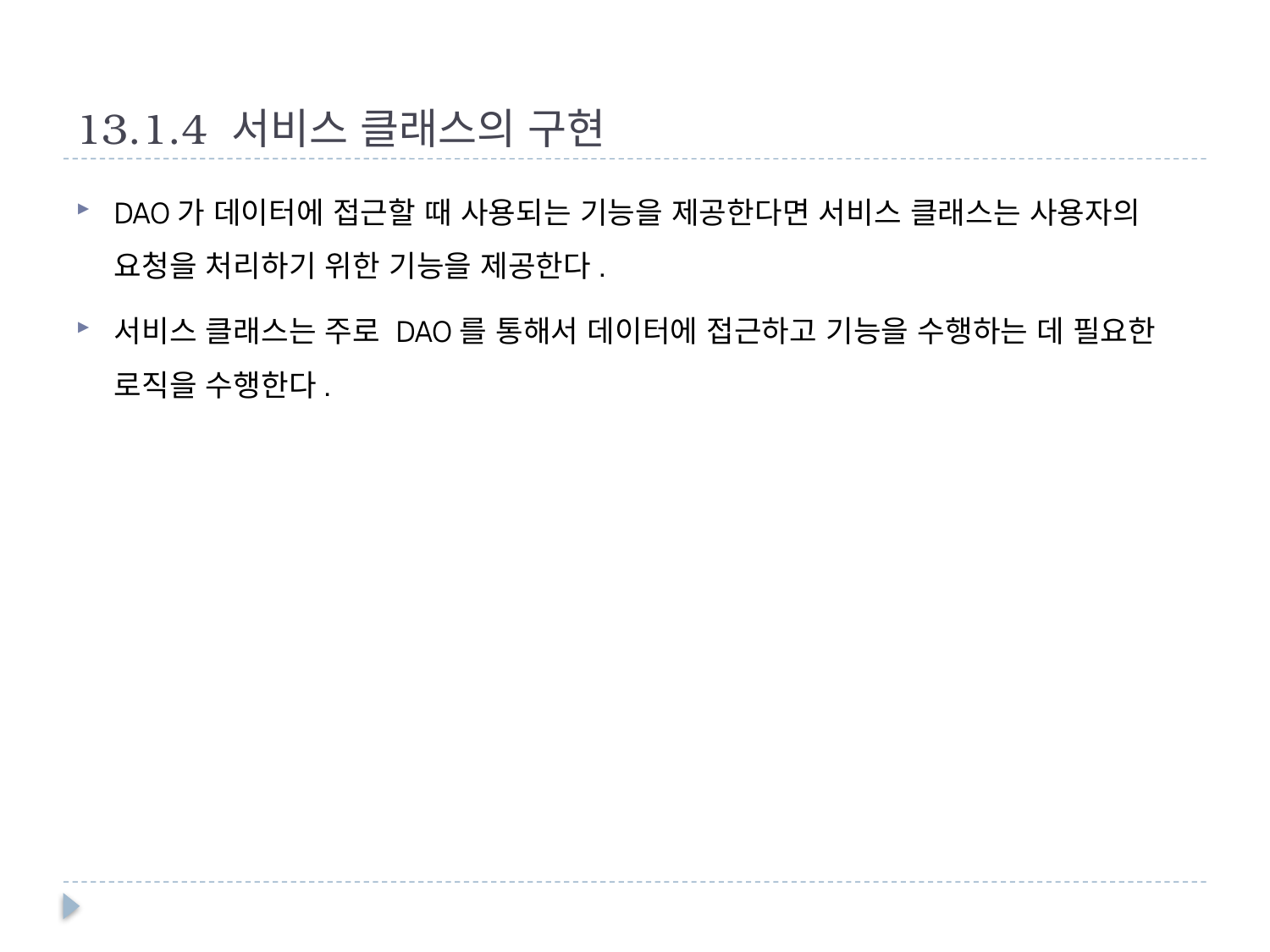

# 13.1.4 서비스 클래스의 구현
DAO가 데이터에 접근할 때 사용되는 기능을 제공한다면 서비스 클래스는 사용자의 요청을 처리하기 위한 기능을 제공한다.
서비스 클래스는 주로 DAO를 통해서 데이터에 접근하고 기능을 수행하는 데 필요한 로직을 수행한다.